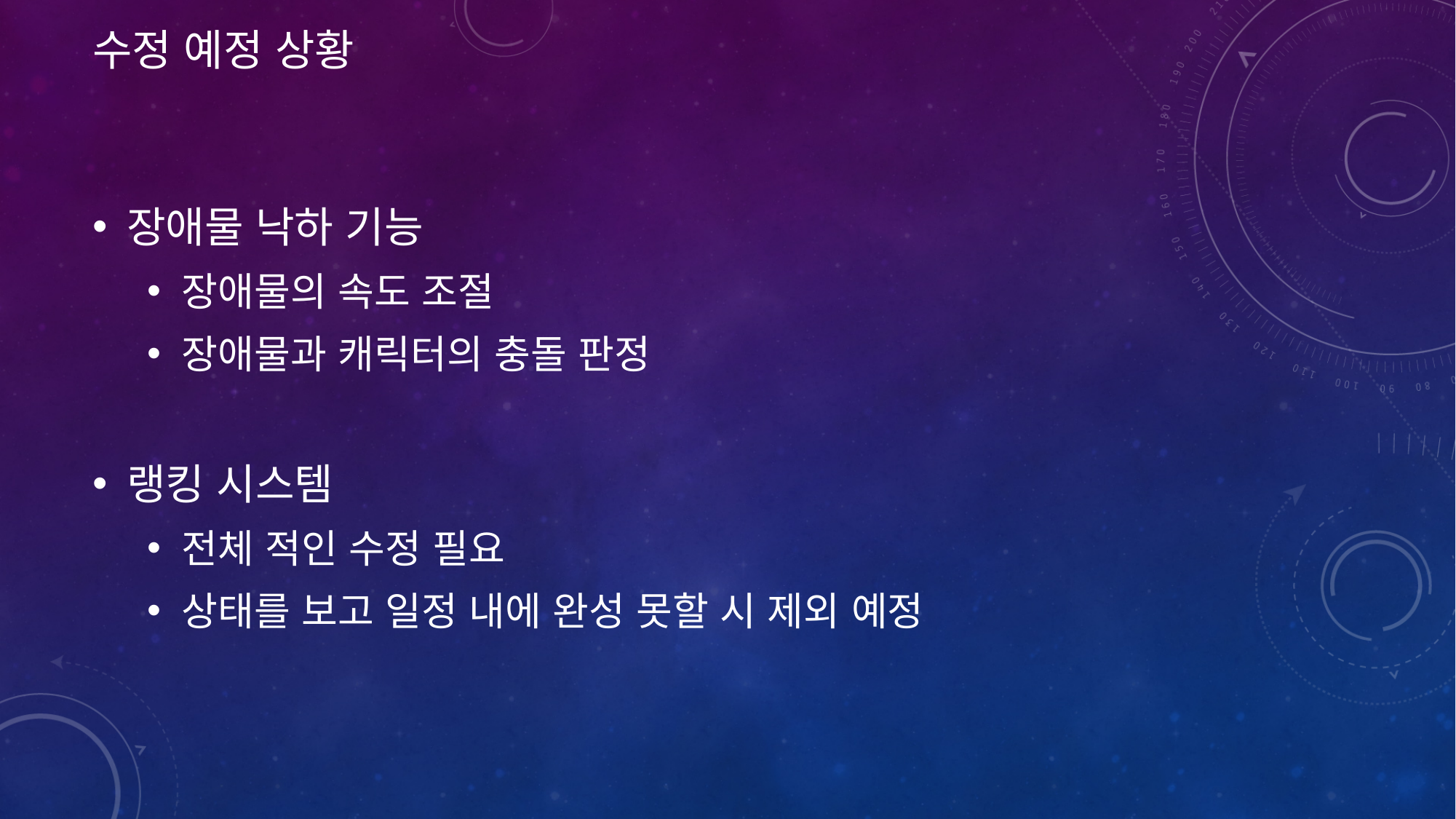

# 수정 예정 상황
장애물 낙하 기능
장애물의 속도 조절
장애물과 캐릭터의 충돌 판정

랭킹 시스템
전체 적인 수정 필요
상태를 보고 일정 내에 완성 못할 시 제외 예정